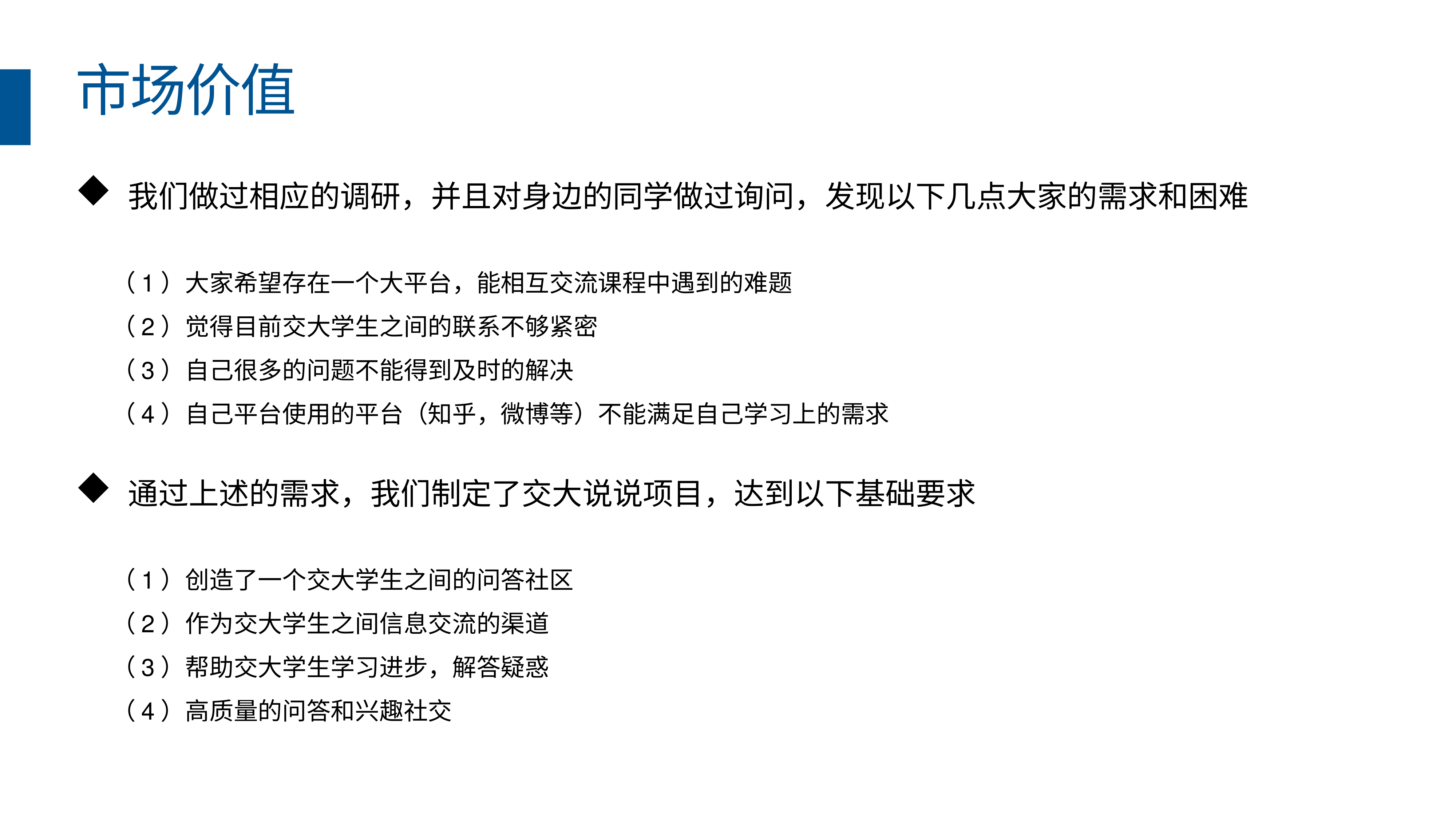

# 市场价值
 我们做过相应的调研，并且对身边的同学做过询问，发现以下几点大家的需求和困难

（1）大家希望存在一个大平台，能相互交流课程中遇到的难题
（2）觉得目前交大学生之间的联系不够紧密
（3）自己很多的问题不能得到及时的解决
（4）自己平台使用的平台（知乎，微博等）不能满足自己学习上的需求

 通过上述的需求，我们制定了交大说说项目，达到以下基础要求

（1）创造了一个交大学生之间的问答社区
（2）作为交大学生之间信息交流的渠道
（3）帮助交大学生学习进步，解答疑惑
（4）高质量的问答和兴趣社交